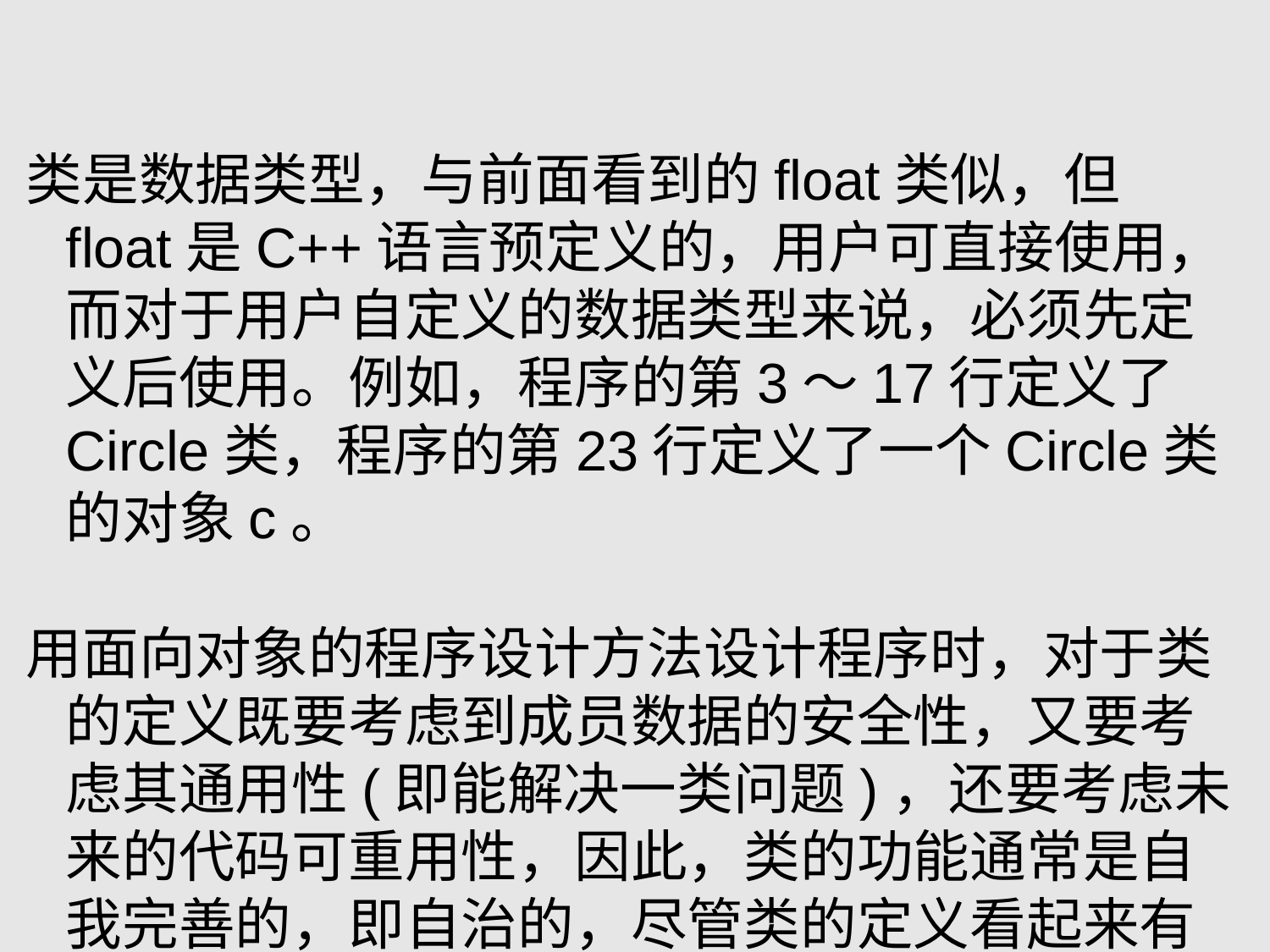

类是数据类型，与前面看到的float类似，但float是C++语言预定义的，用户可直接使用，而对于用户自定义的数据类型来说，必须先定义后使用。例如，程序的第3～17行定义了Circle类，程序的第23行定义了一个Circle类的对象c。

用面向对象的程序设计方法设计程序时，对于类的定义既要考虑到成员数据的安全性，又要考虑其通用性(即能解决一类问题)，还要考虑未来的代码可重用性，因此，类的功能通常是自我完善的，即自治的，尽管类的定义看起来有些"臃肿"。
有关类和对象的详细介绍，读者可以参见第11章。